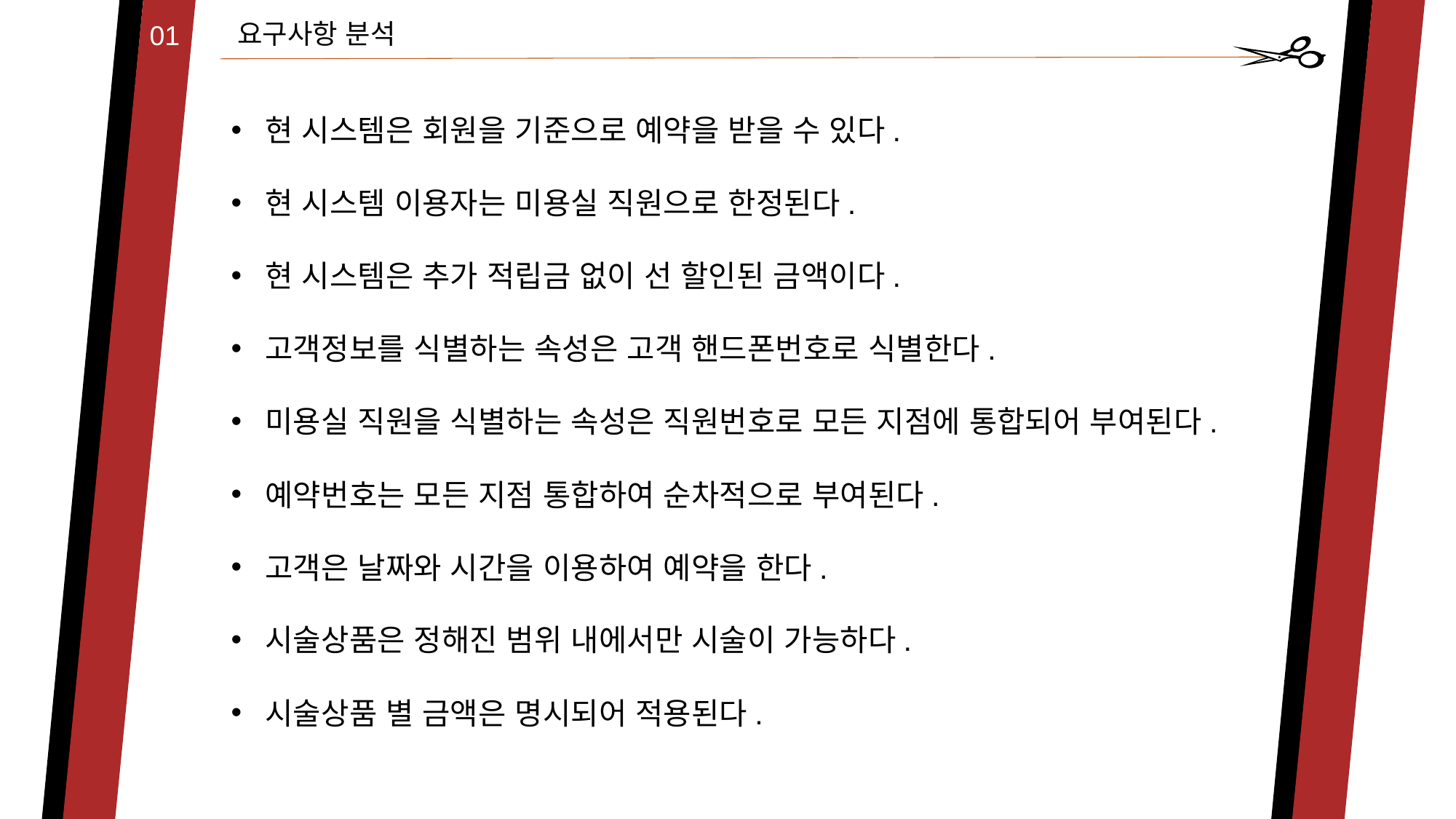

요구사항 분석
01

현 시스템은 회원을 기준으로 예약을 받을 수 있다.

현 시스템 이용자는 미용실 직원으로 한정된다.

현 시스템은 추가 적립금 없이 선 할인된 금액이다.

고객정보를 식별하는 속성은 고객 핸드폰번호로 식별한다.

미용실 직원을 식별하는 속성은 직원번호로 모든 지점에 통합되어 부여된다.

예약번호는 모든 지점 통합하여 순차적으로 부여된다.

고객은 날짜와 시간을 이용하여 예약을 한다.

시술상품은 정해진 범위 내에서만 시술이 가능하다.

시술상품 별 금액은 명시되어 적용된다.